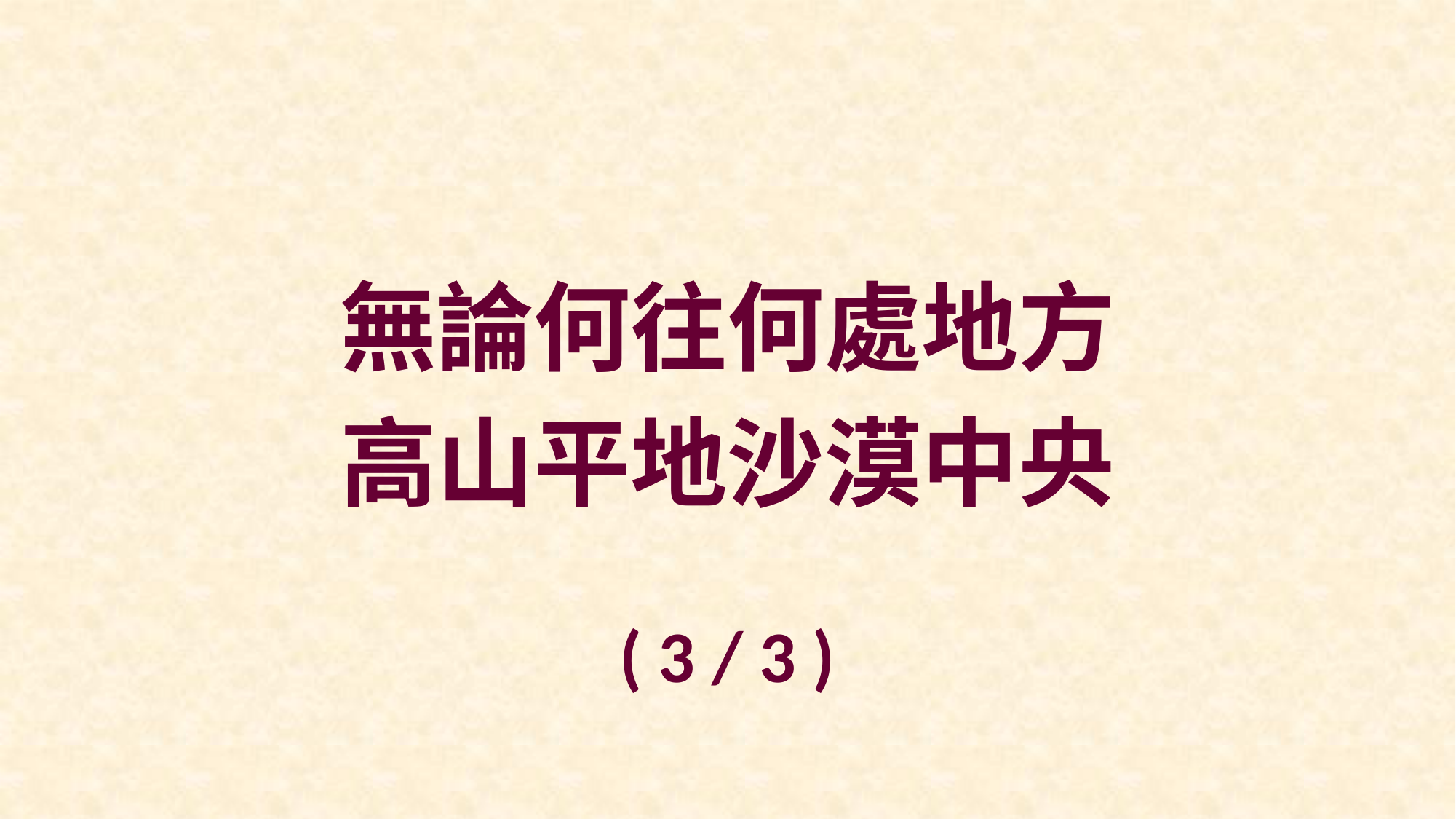

無論何往何處地方
高山平地沙漠中央
( 3 / 3 )